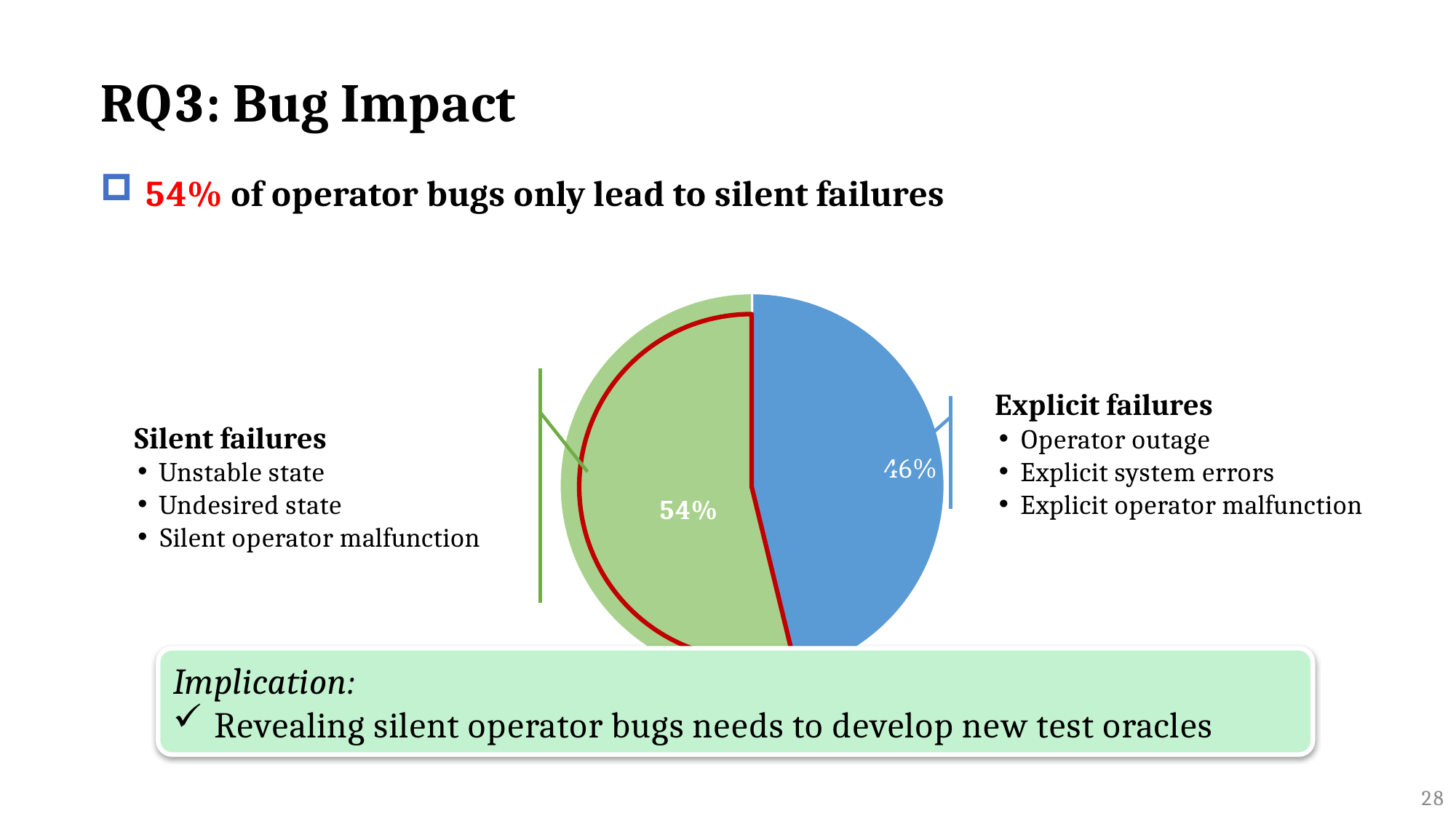

# RQ3: Bug Impact
54% of operator bugs only lead to silent failures

### Chart

| Category | Impact count |
|---|---|
| Explicit failure | 97.0 |
| Implicit failure | 113.0 |

### Chart

| Category | 事务缺陷数量 |
|---|---|
| Explicit failure | 97.0 |
| Implicit failure | 113.0 |
Silent failures
Unstable state
Undesired state
Silent operator malfunction
Explicit failures
Operator outage
Explicit system errors
Explicit operator malfunction
54%
Implication:
Revealing silent operator bugs needs to develop new test oracles
28